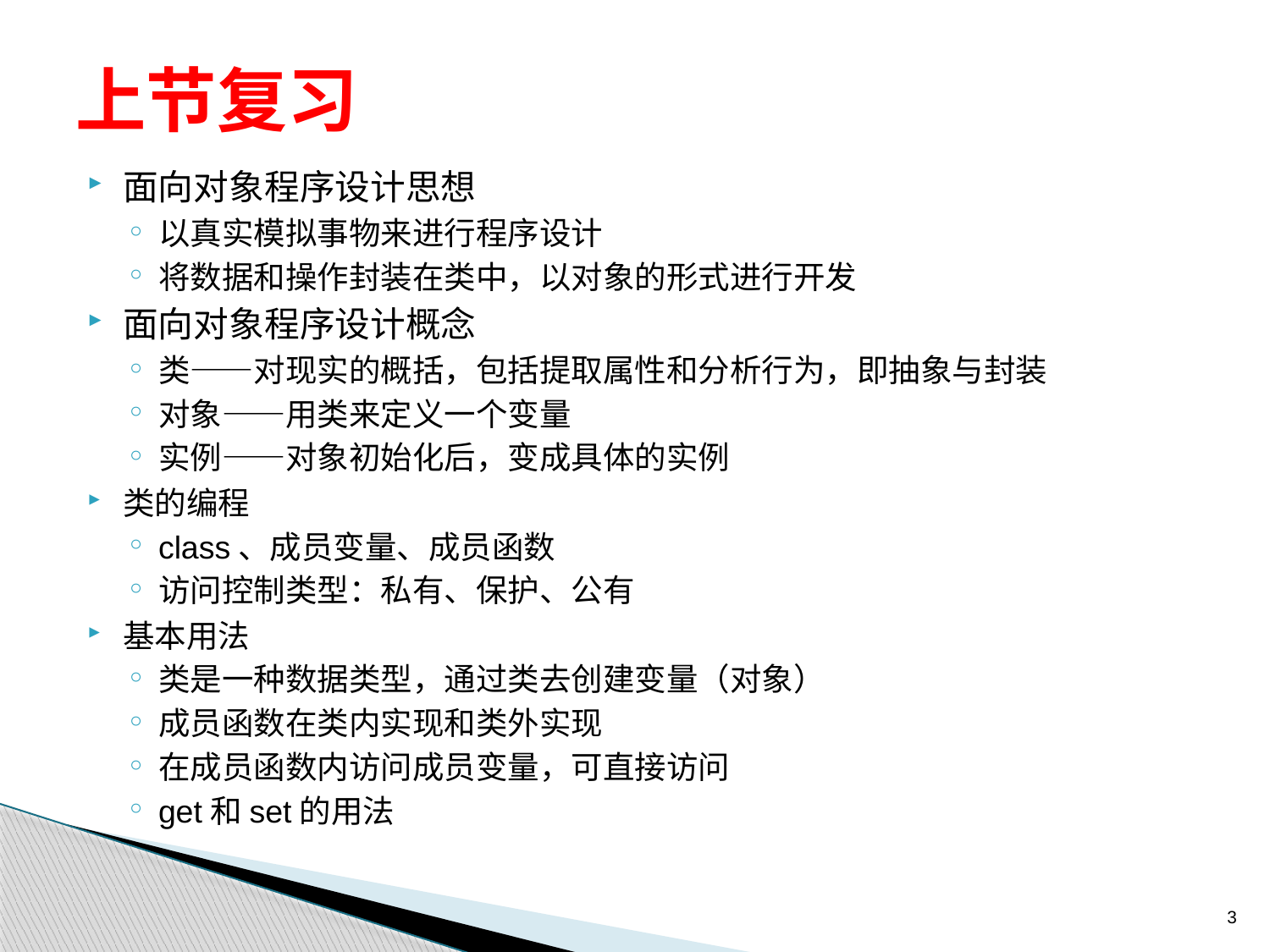

# 上节复习
面向对象程序设计思想
以真实模拟事物来进行程序设计
将数据和操作封装在类中，以对象的形式进行开发
面向对象程序设计概念
类——对现实的概括，包括提取属性和分析行为，即抽象与封装
对象——用类来定义一个变量
实例——对象初始化后，变成具体的实例
类的编程
class、成员变量、成员函数
访问控制类型：私有、保护、公有
基本用法
类是一种数据类型，通过类去创建变量（对象）
成员函数在类内实现和类外实现
在成员函数内访问成员变量，可直接访问
get和set的用法

3